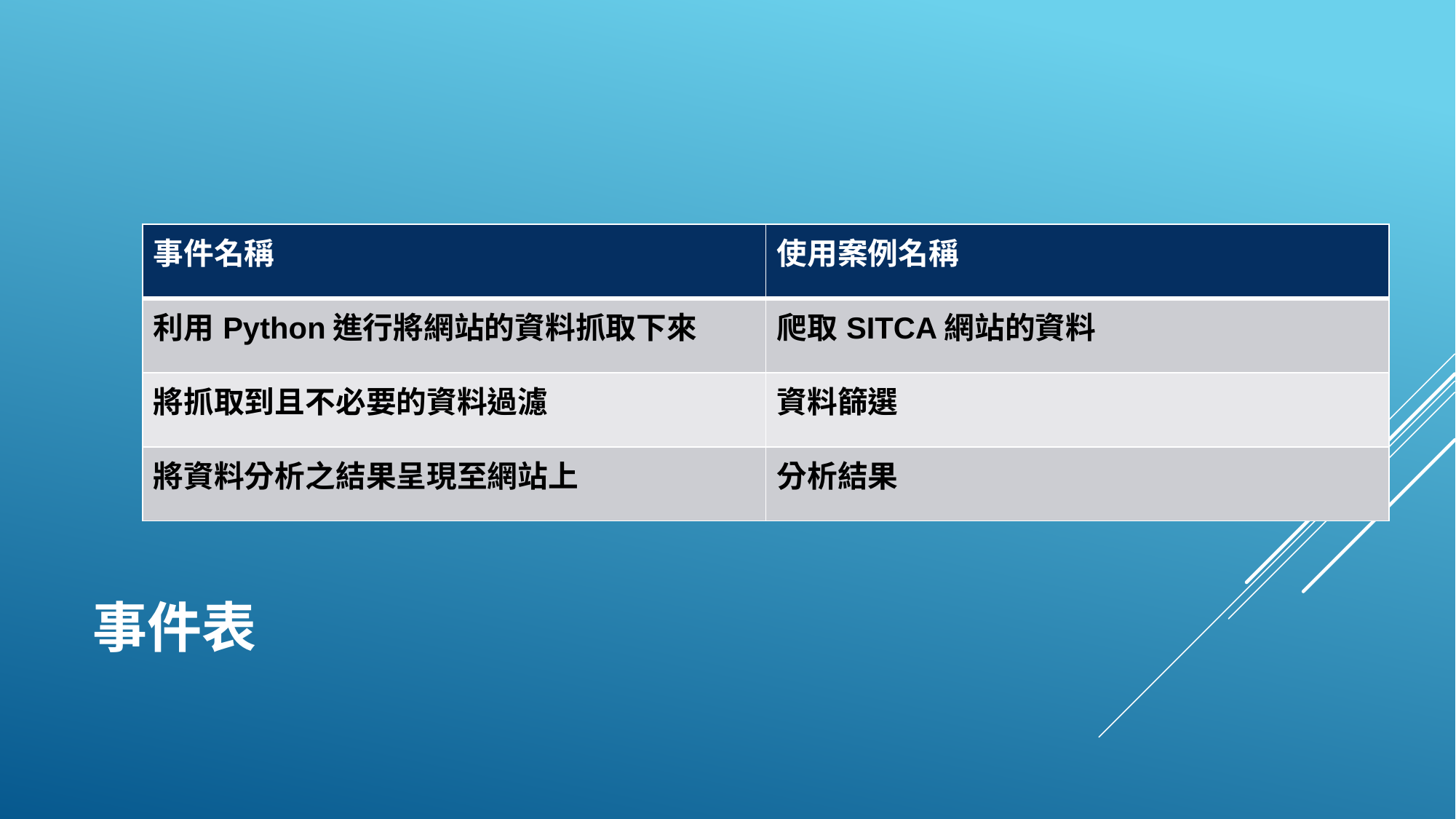

| 事件名稱 | 使用案例名稱 |
| --- | --- |
| 利用Python進行將網站的資料抓取下來 | 爬取SITCA網站的資料 |
| 將抓取到且不必要的資料過濾 | 資料篩選 |
| 將資料分析之結果呈現至網站上 | 分析結果 |
# 事件表